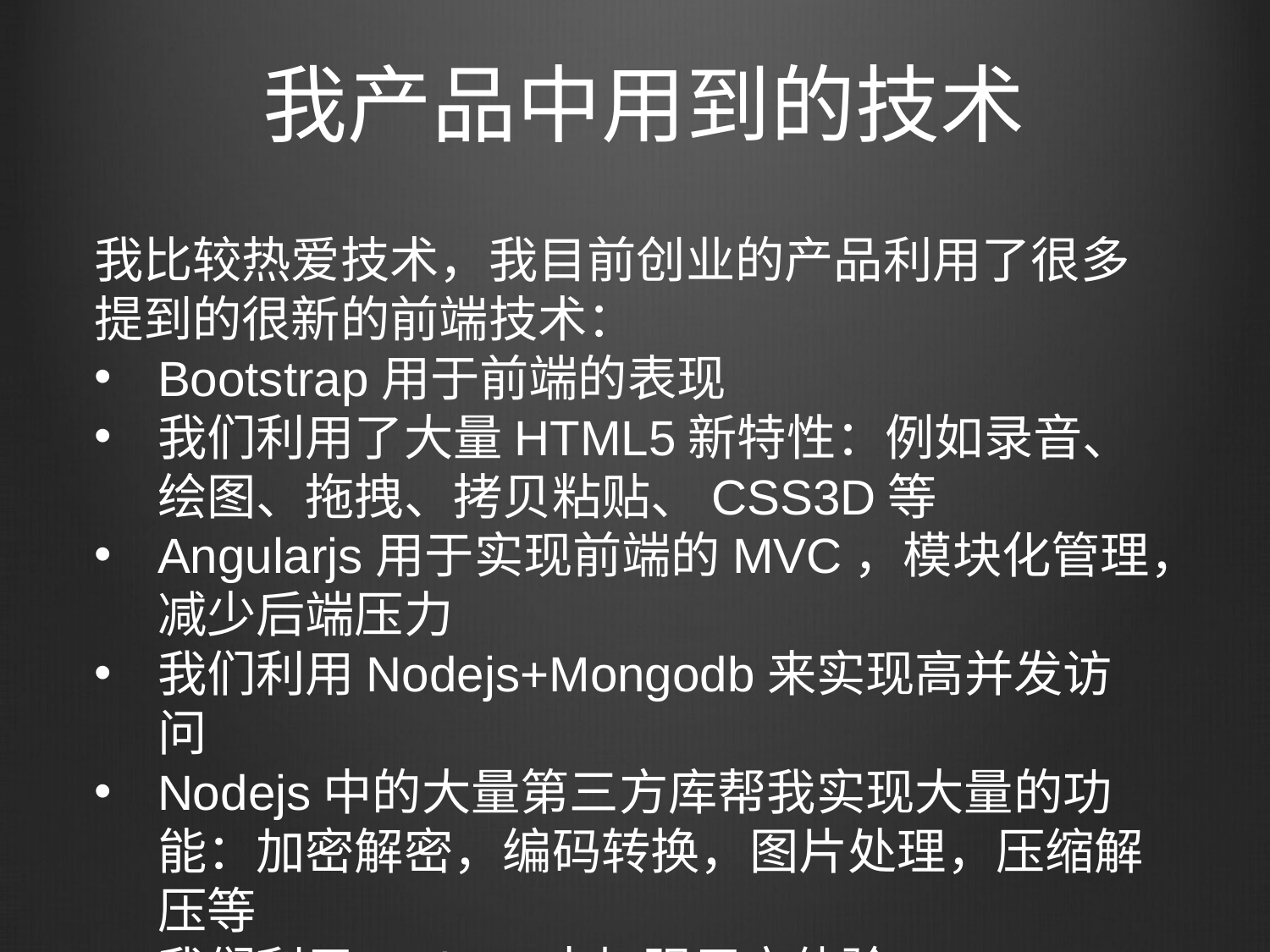

我产品中用到的技术
我比较热爱技术，我目前创业的产品利用了很多提到的很新的前端技术：
Bootstrap用于前端的表现
我们利用了大量HTML5新特性：例如录音、绘图、拖拽、拷贝粘贴、CSS3D等
Angularjs用于实现前端的MVC，模块化管理，减少后端压力
我们利用Nodejs+Mongodb来实现高并发访问
Nodejs中的大量第三方库帮我实现大量的功能：加密解密，编码转换，图片处理，压缩解压等
我们利用WebGL来加强用户体验